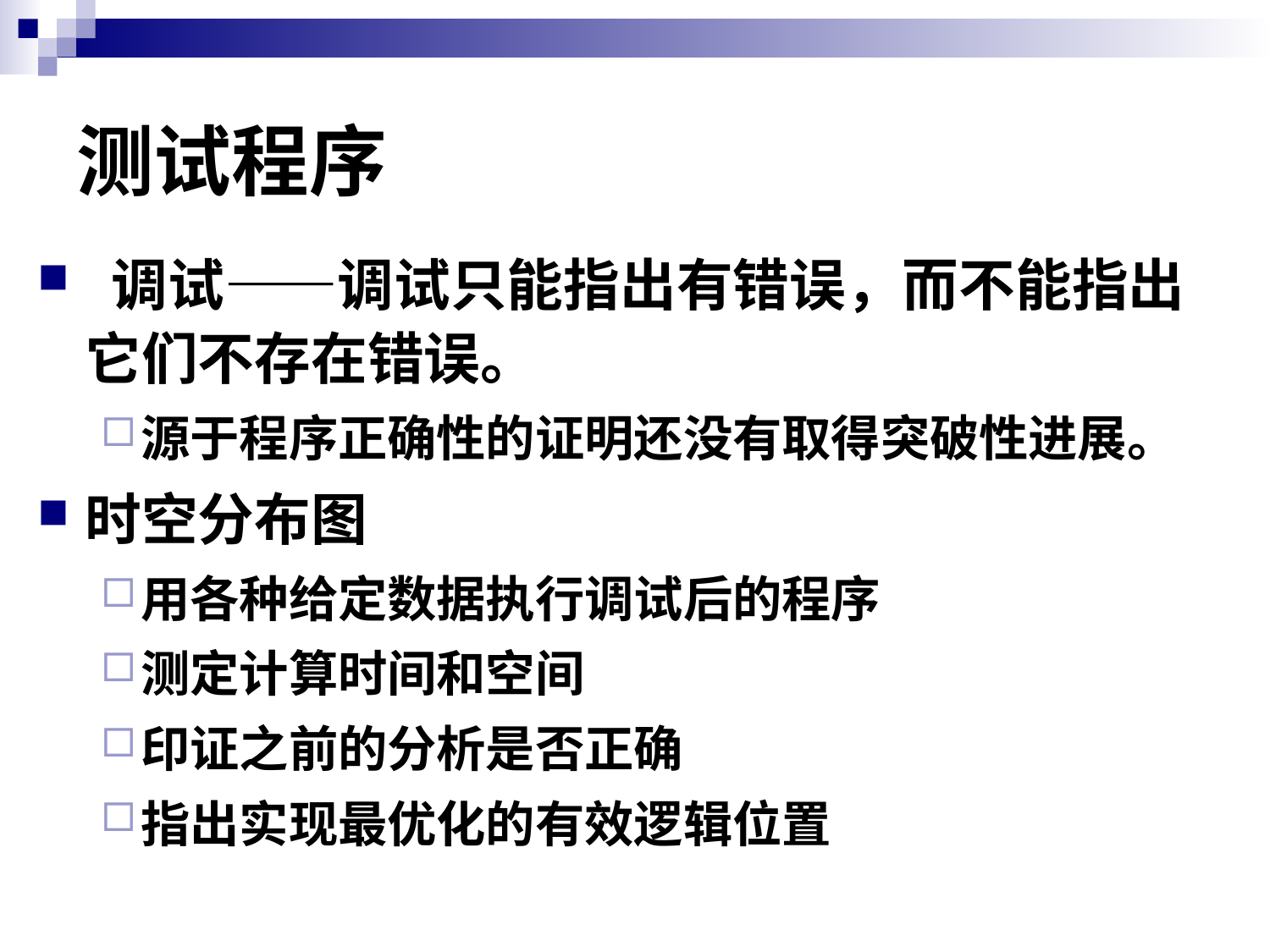

# 测试程序
 调试——调试只能指出有错误，而不能指出它们不存在错误。
源于程序正确性的证明还没有取得突破性进展。
时空分布图
用各种给定数据执行调试后的程序
测定计算时间和空间
印证之前的分析是否正确
指出实现最优化的有效逻辑位置